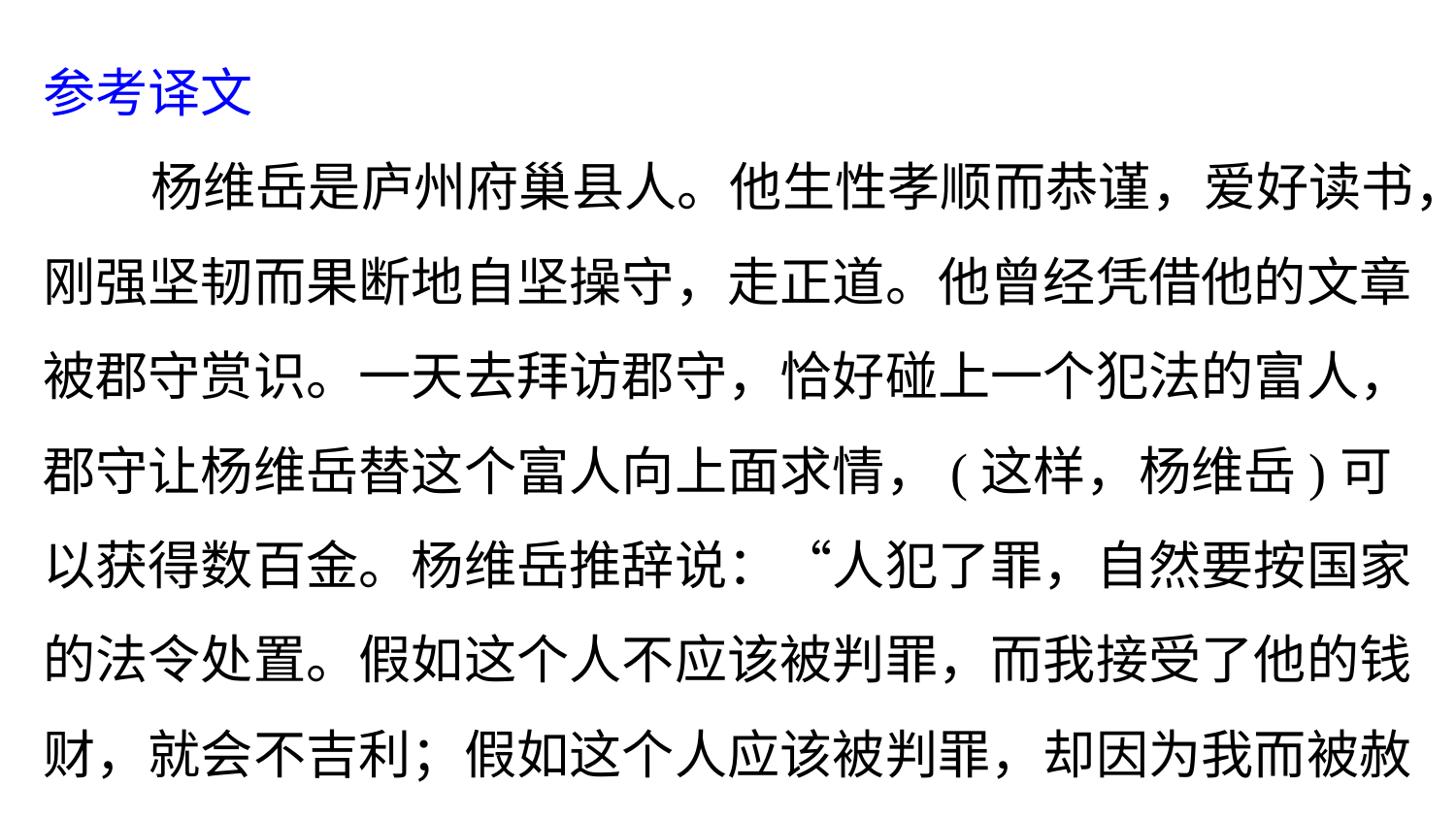

参考译文
        杨维岳是庐州府巢县人。他生性孝顺而恭谨，爱好读书，刚强坚韧而果断地自坚操守，走正道。他曾经凭借他的文章被郡守赏识。一天去拜访郡守，恰好碰上一个犯法的富人，郡守让杨维岳替这个富人向上面求情，(这样，杨维岳)可以获得数百金。杨维岳推辞说：“人犯了罪，自然要按国家的法令处置。假如这个人不应该被判罪，而我接受了他的钱财，就会不吉利；假如这个人应该被判罪，却因为我而被赦免了，